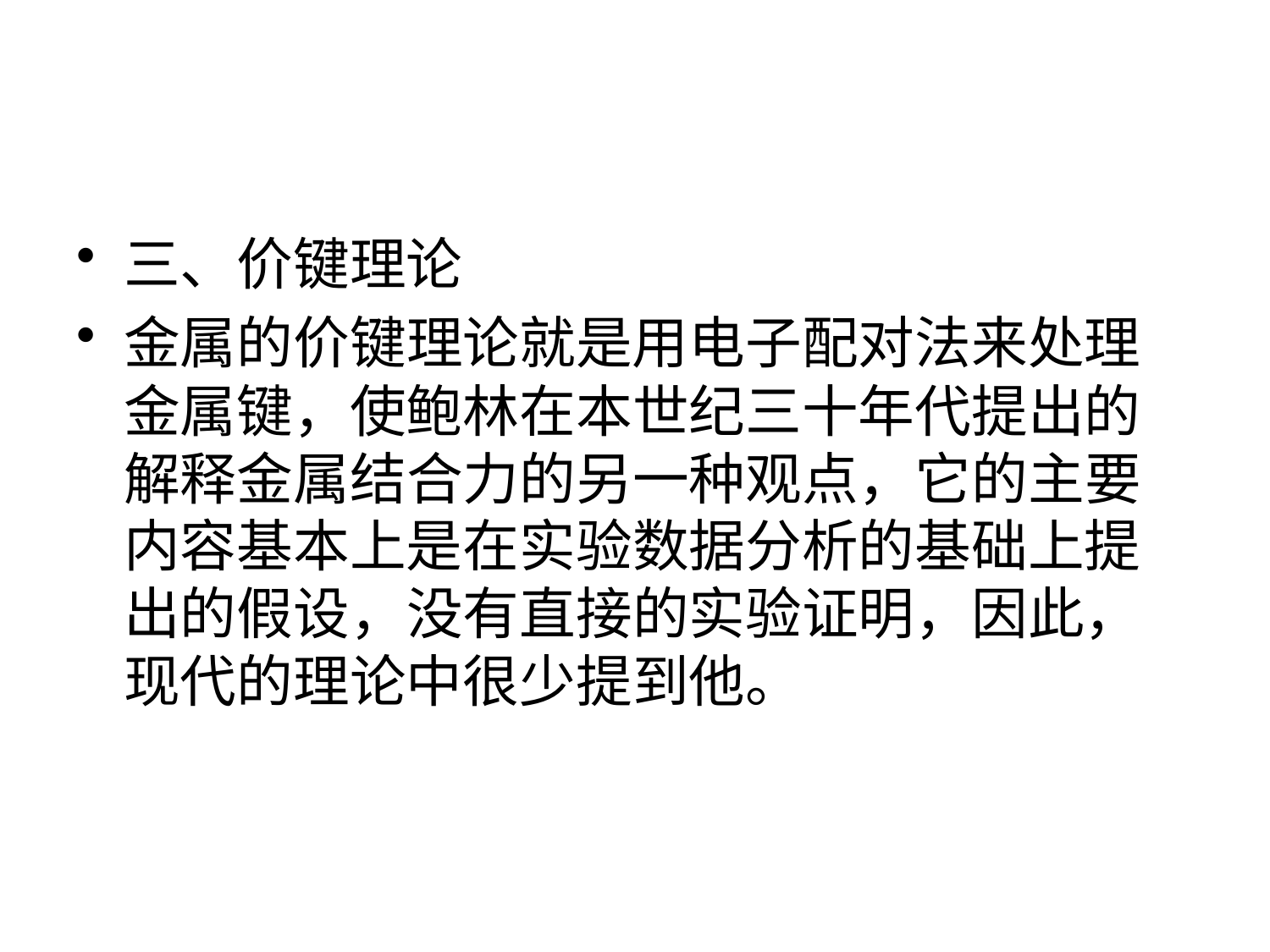

#
三、价键理论
金属的价键理论就是用电子配对法来处理金属键，使鲍林在本世纪三十年代提出的解释金属结合力的另一种观点，它的主要内容基本上是在实验数据分析的基础上提出的假设，没有直接的实验证明，因此，现代的理论中很少提到他。